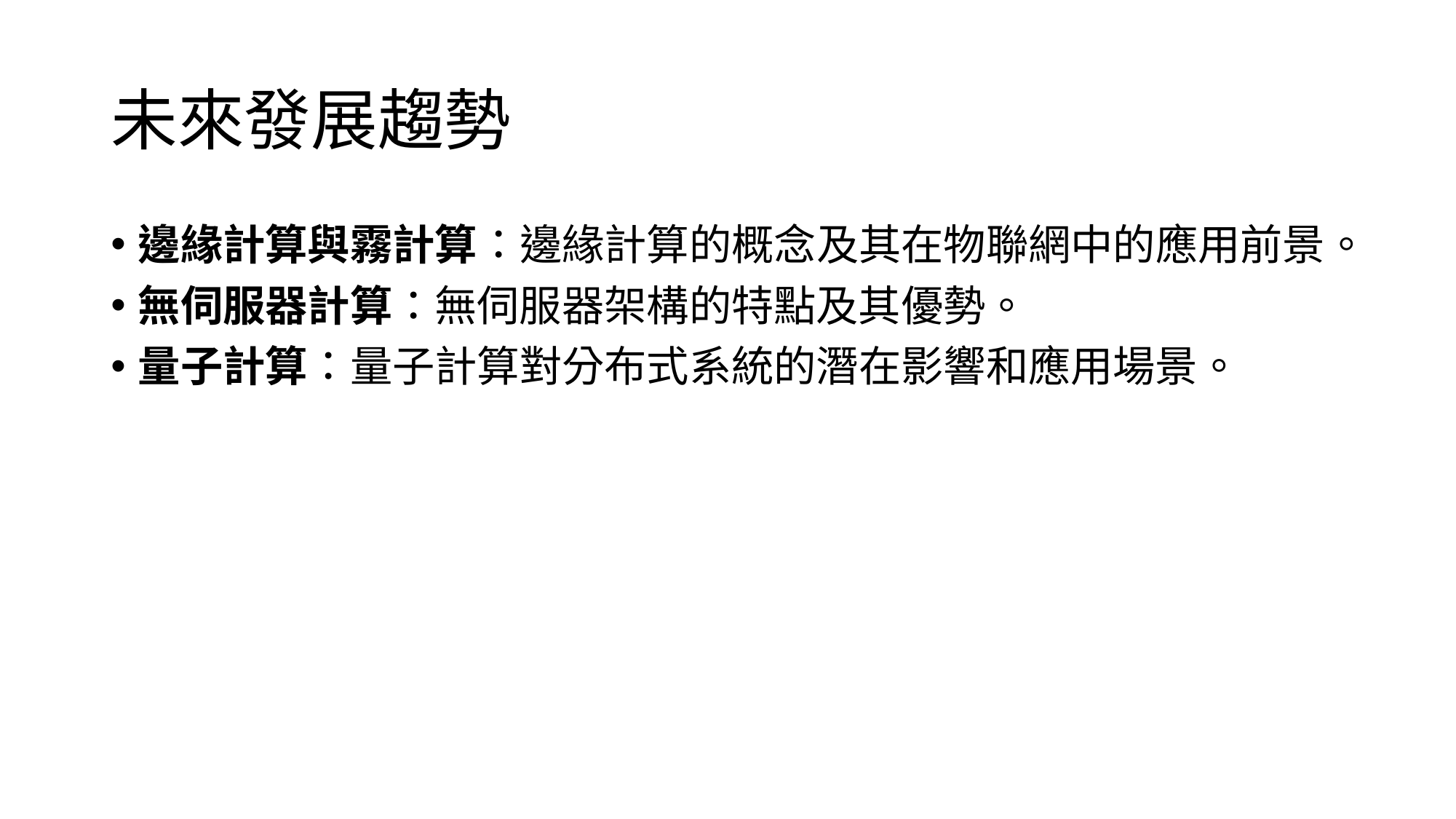

# 未來發展趨勢
邊緣計算與霧計算：邊緣計算的概念及其在物聯網中的應用前景。
無伺服器計算：無伺服器架構的特點及其優勢。
量子計算：量子計算對分布式系統的潛在影響和應用場景。